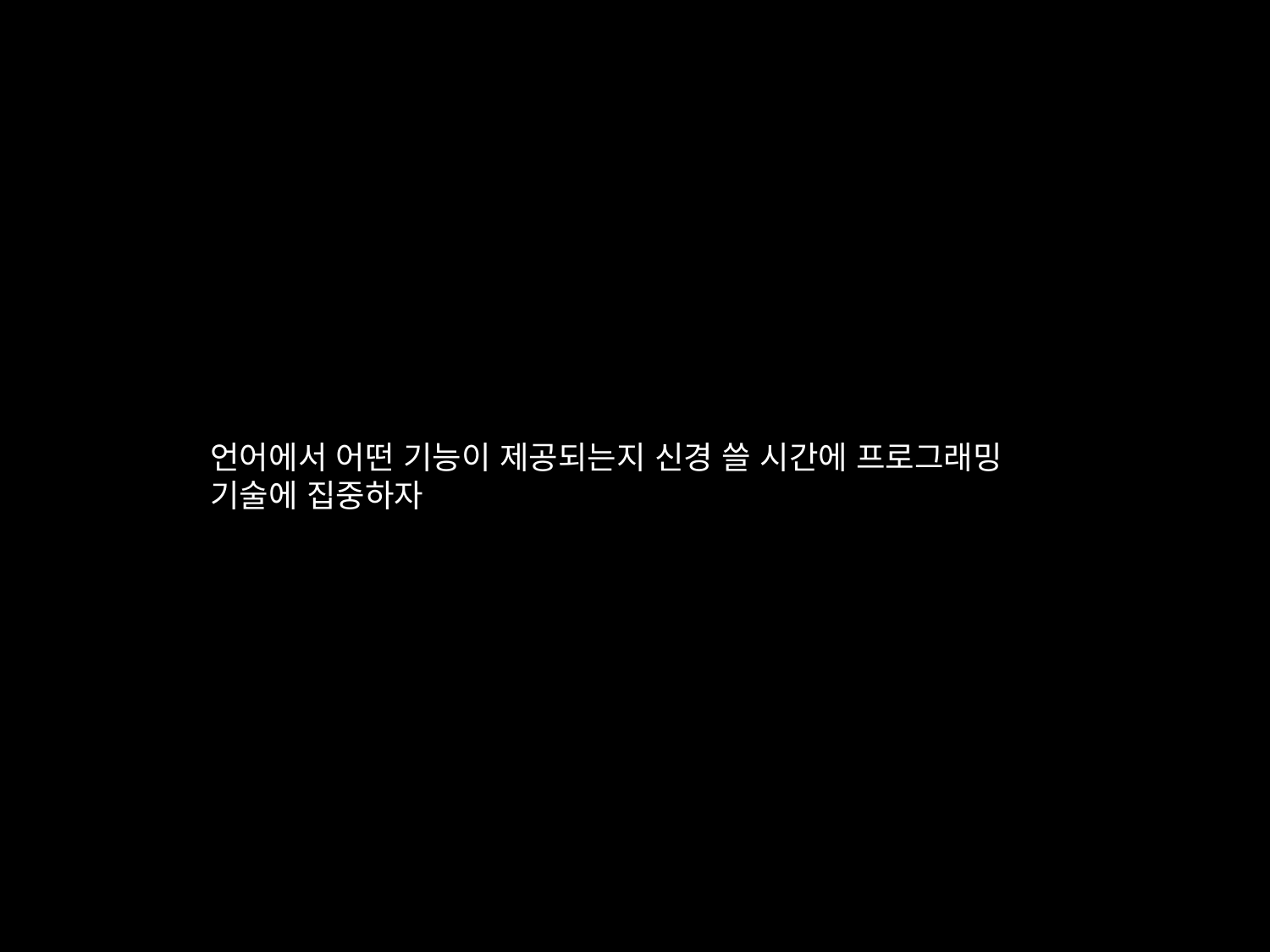

언어에서 어떤 기능이 제공되는지 신경 쓸 시간에 프로그래밍 기술에 집중하자